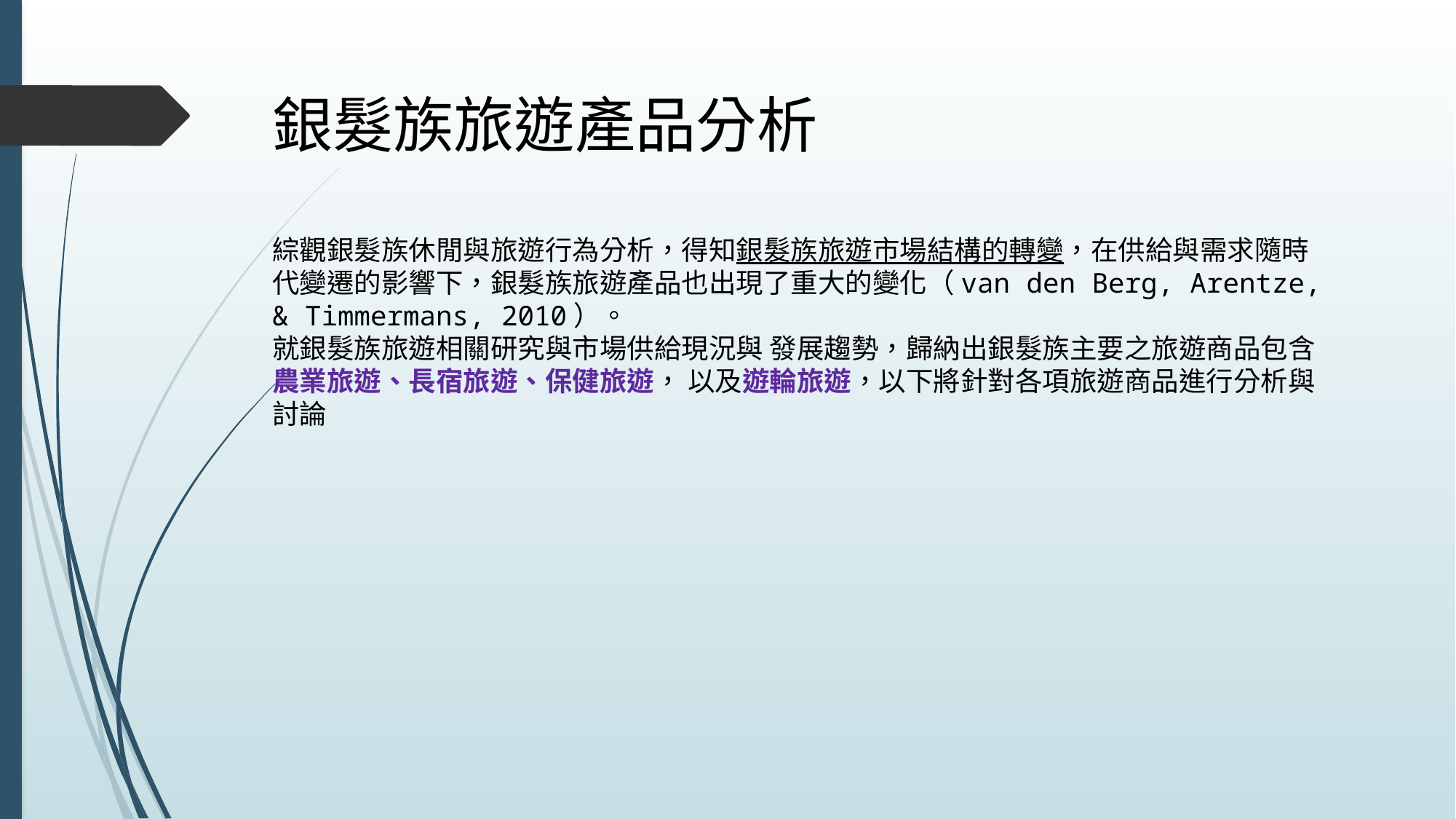

銀髮族旅遊產品分析

綜觀銀髮族休閒與旅遊行為分析，得知銀髮族旅遊市場結構的轉變，在供給與需求隨時代變遷的影響下，銀髮族旅遊產品也出現了重大的變化（van den Berg, Arentze, & Timmermans, 2010）。
就銀髮族旅遊相關研究與市場供給現況與 發展趨勢，歸納出銀髮族主要之旅遊商品包含農業旅遊、長宿旅遊、保健旅遊， 以及遊輪旅遊，以下將針對各項旅遊商品進行分析與討論